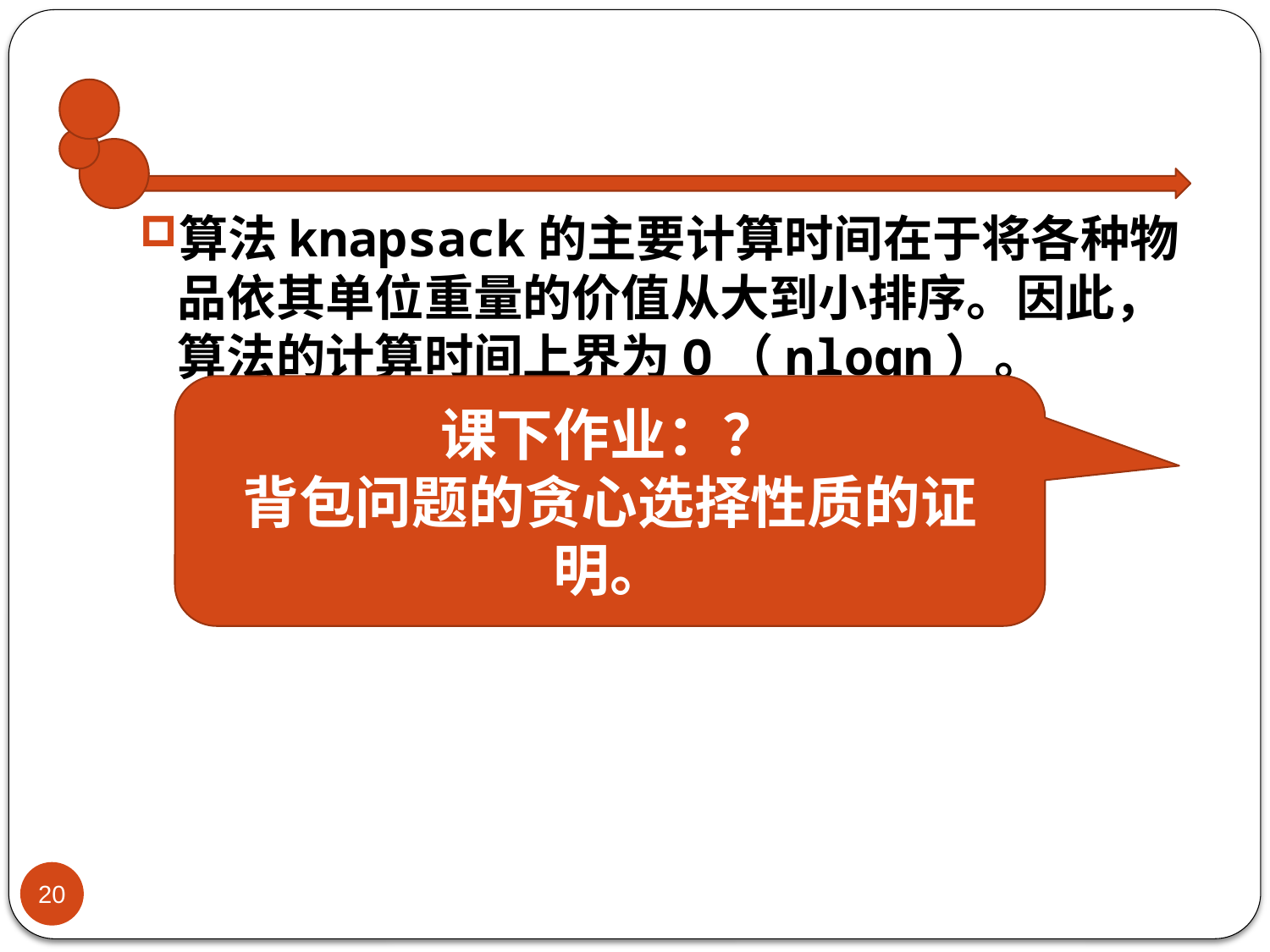

#
算法knapsack的主要计算时间在于将各种物品依其单位重量的价值从大到小排序。因此，算法的计算时间上界为O（nlogn）。

课下作业：？
背包问题的贪心选择性质的证明。
20